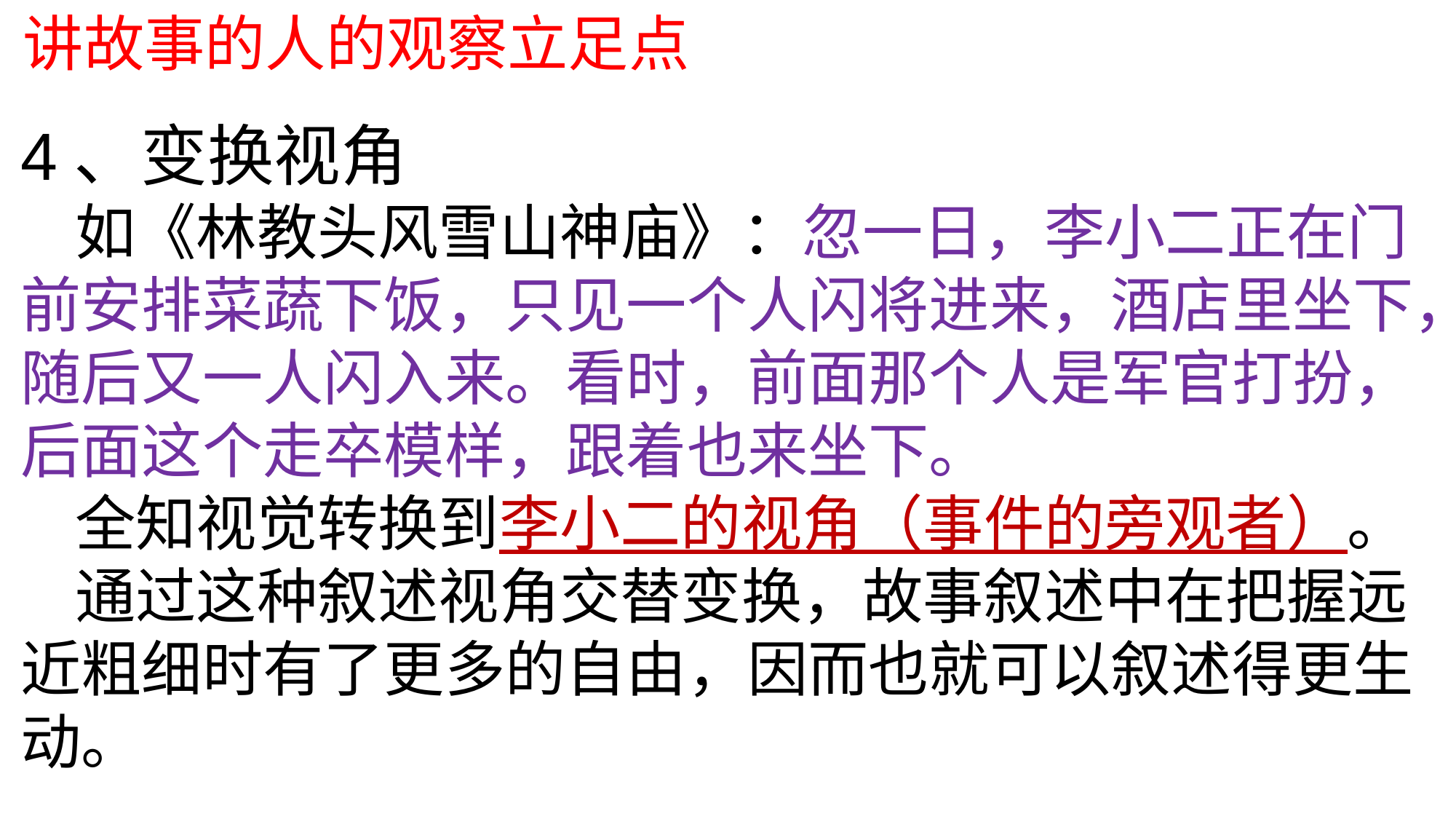

讲故事的人的观察立足点
4、变换视角
如《林教头风雪山神庙》：忽一日，李小二正在门前安排菜蔬下饭，只见一个人闪将进来，酒店里坐下，随后又一人闪入来。看时，前面那个人是军官打扮，后面这个走卒模样，跟着也来坐下。
全知视觉转换到李小二的视角（事件的旁观者）。
通过这种叙述视角交替变换，故事叙述中在把握远近粗细时有了更多的自由，因而也就可以叙述得更生动。